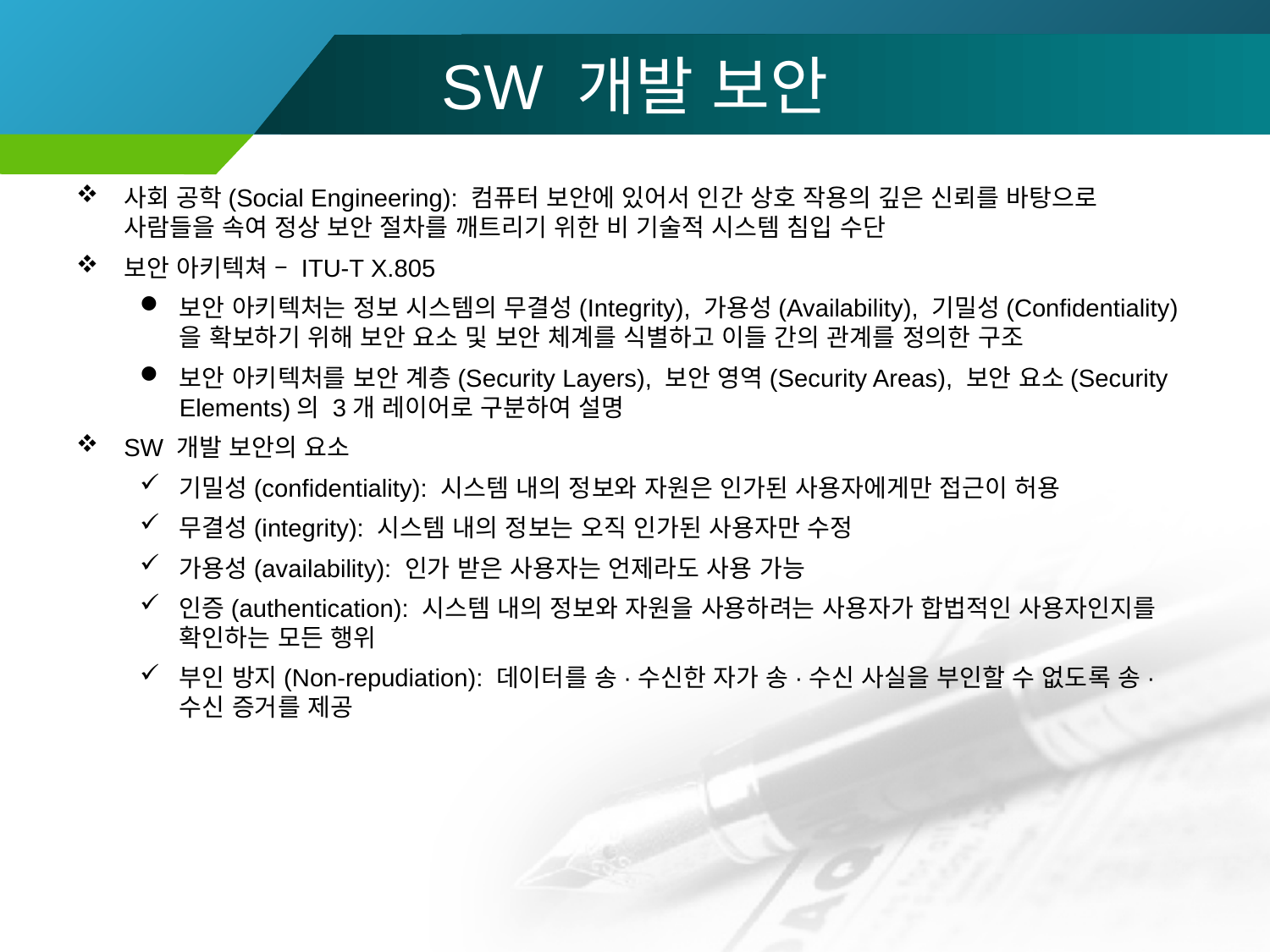

# SW 개발 보안
사회 공학(Social Engineering): 컴퓨터 보안에 있어서 인간 상호 작용의 깊은 신뢰를 바탕으로 사람들을 속여 정상 보안 절차를 깨트리기 위한 비 기술적 시스템 침입 수단
보안 아키텍쳐 – ITU-T X.805
보안 아키텍처는 정보 시스템의 무결성(Integrity), 가용성(Availability), 기밀성(Confidentiality)을 확보하기 위해 보안 요소 및 보안 체계를 식별하고 이들 간의 관계를 정의한 구조
보안 아키텍처를 보안 계층(Security Layers), 보안 영역(Security Areas), 보안 요소(Security Elements)의 3개 레이어로 구분하여 설명
SW 개발 보안의 요소
기밀성(confidentiality): 시스템 내의 정보와 자원은 인가된 사용자에게만 접근이 허용
무결성(integrity): 시스템 내의 정보는 오직 인가된 사용자만 수정
가용성(availability): 인가 받은 사용자는 언제라도 사용 가능
인증(authentication): 시스템 내의 정보와 자원을 사용하려는 사용자가 합법적인 사용자인지를 확인하는 모든 행위
부인 방지(Non-repudiation): 데이터를 송·수신한 자가 송·수신 사실을 부인할 수 없도록 송·수신 증거를 제공